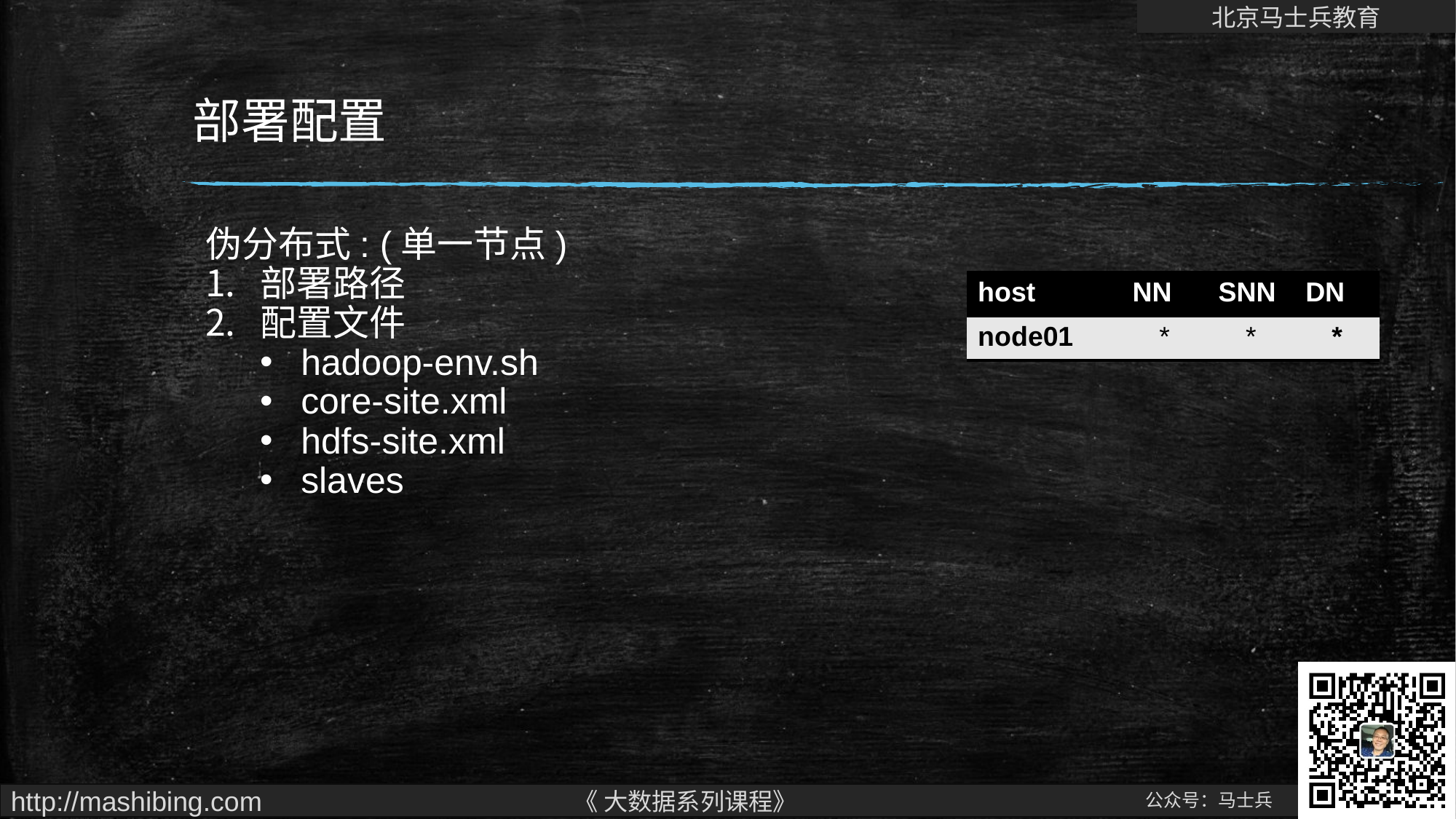

# 部署配置
伪分布式: (单一节点)
部署路径
配置文件
hadoop-env.sh
core-site.xml
hdfs-site.xml
slaves

| host | NN | SNN | DN |
| --- | --- | --- | --- |
| node01 | \* | \* | \* |